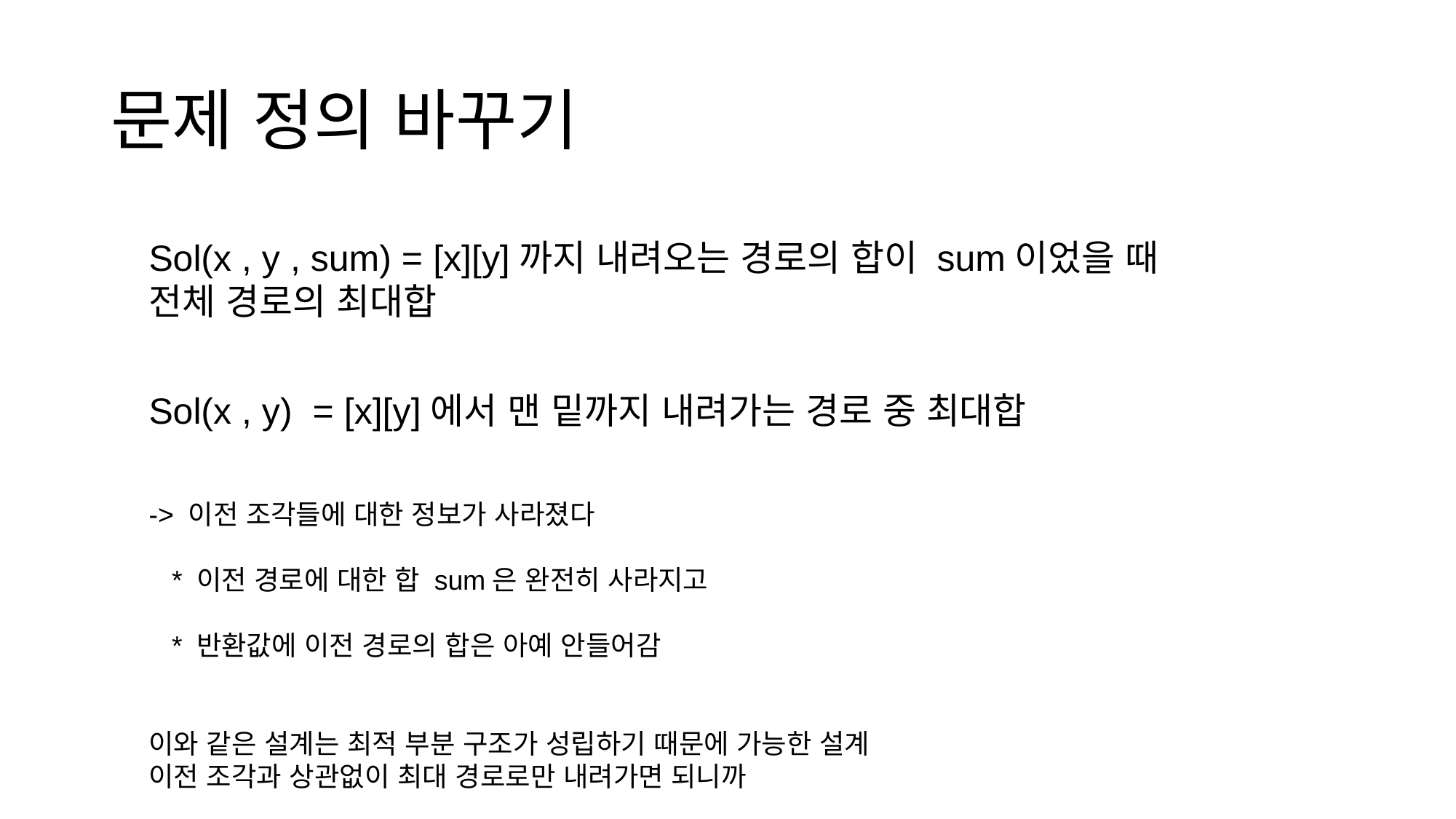

# 문제 정의 바꾸기
Sol(x , y , sum) = [x][y]까지 내려오는 경로의 합이 sum이었을 때 전체 경로의 최대합

Sol(x , y)  = [x][y]에서 맨 밑까지 내려가는 경로 중 최대합

-> 이전 조각들에 대한 정보가 사라졌다

   * 이전 경로에 대한 합 sum은 완전히 사라지고

   * 반환값에 이전 경로의 합은 아예 안들어감

이와 같은 설계는 최적 부분 구조가 성립하기 때문에 가능한 설계
이전 조각과 상관없이 최대 경로로만 내려가면 되니까